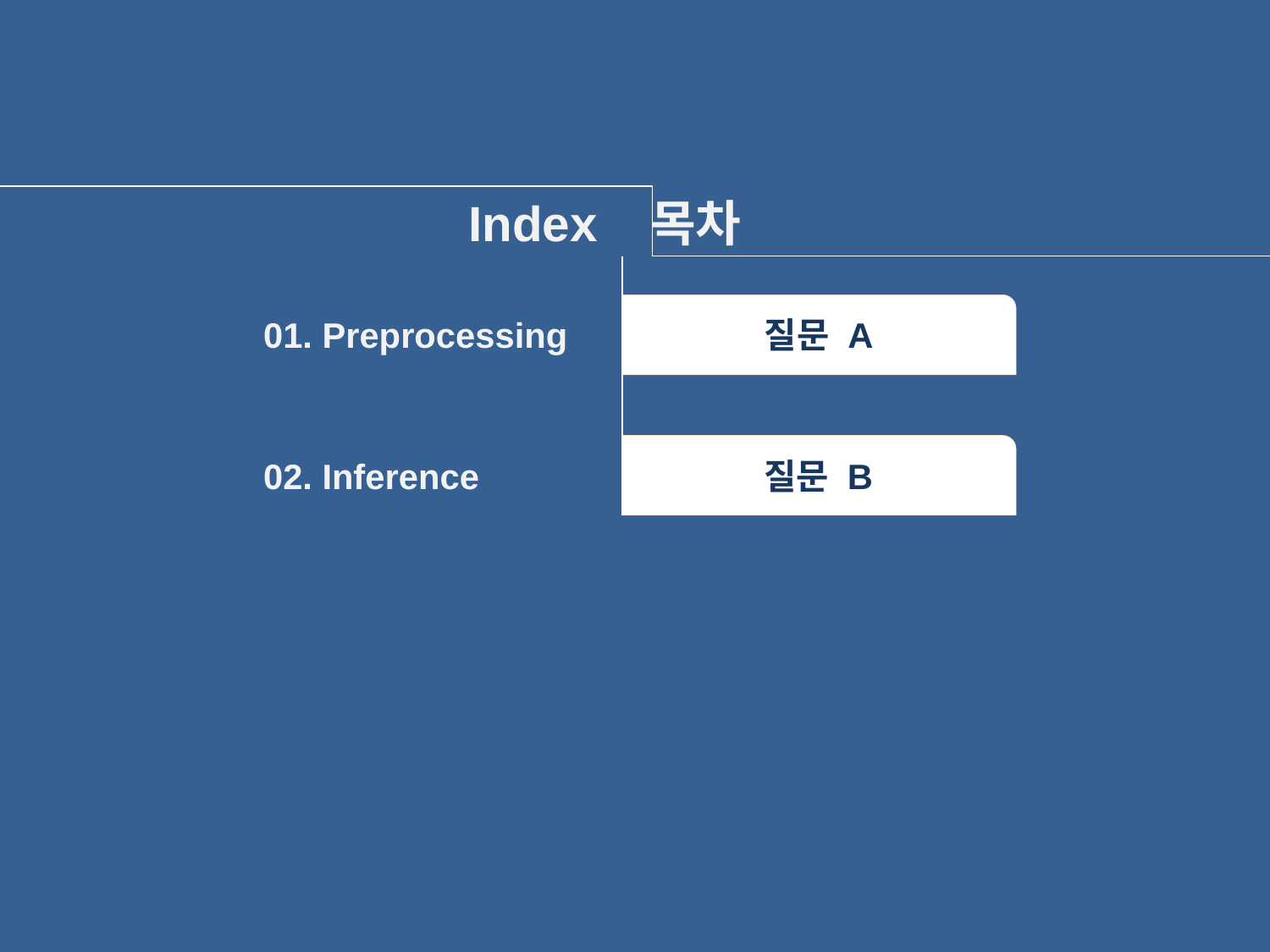

Index   목차

01. Preprocessing
질문 A

02. Inference
질문 B